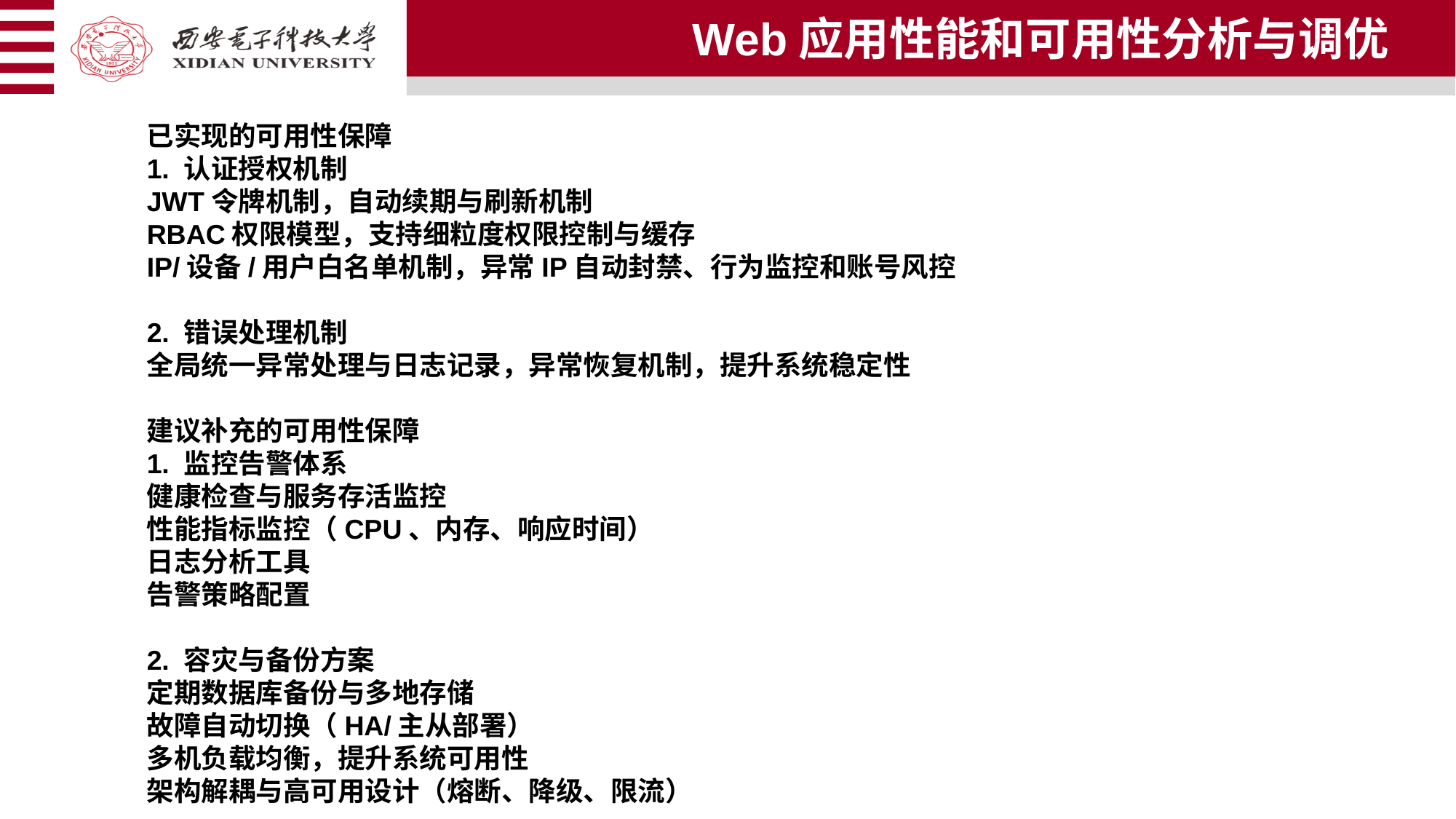

Web应用性能和可用性分析与调优

已实现的可用性保障
1. 认证授权机制
JWT令牌机制，自动续期与刷新机制
RBAC权限模型，支持细粒度权限控制与缓存
IP/设备/用户白名单机制，异常IP自动封禁、行为监控和账号风控

2. 错误处理机制
全局统一异常处理与日志记录，异常恢复机制，提升系统稳定性

建议补充的可用性保障
1. 监控告警体系
健康检查与服务存活监控
性能指标监控（CPU、内存、响应时间）
日志分析工具
告警策略配置

2. 容灾与备份方案
定期数据库备份与多地存储
故障自动切换（HA/主从部署）
多机负载均衡，提升系统可用性
架构解耦与高可用设计（熔断、降级、限流）